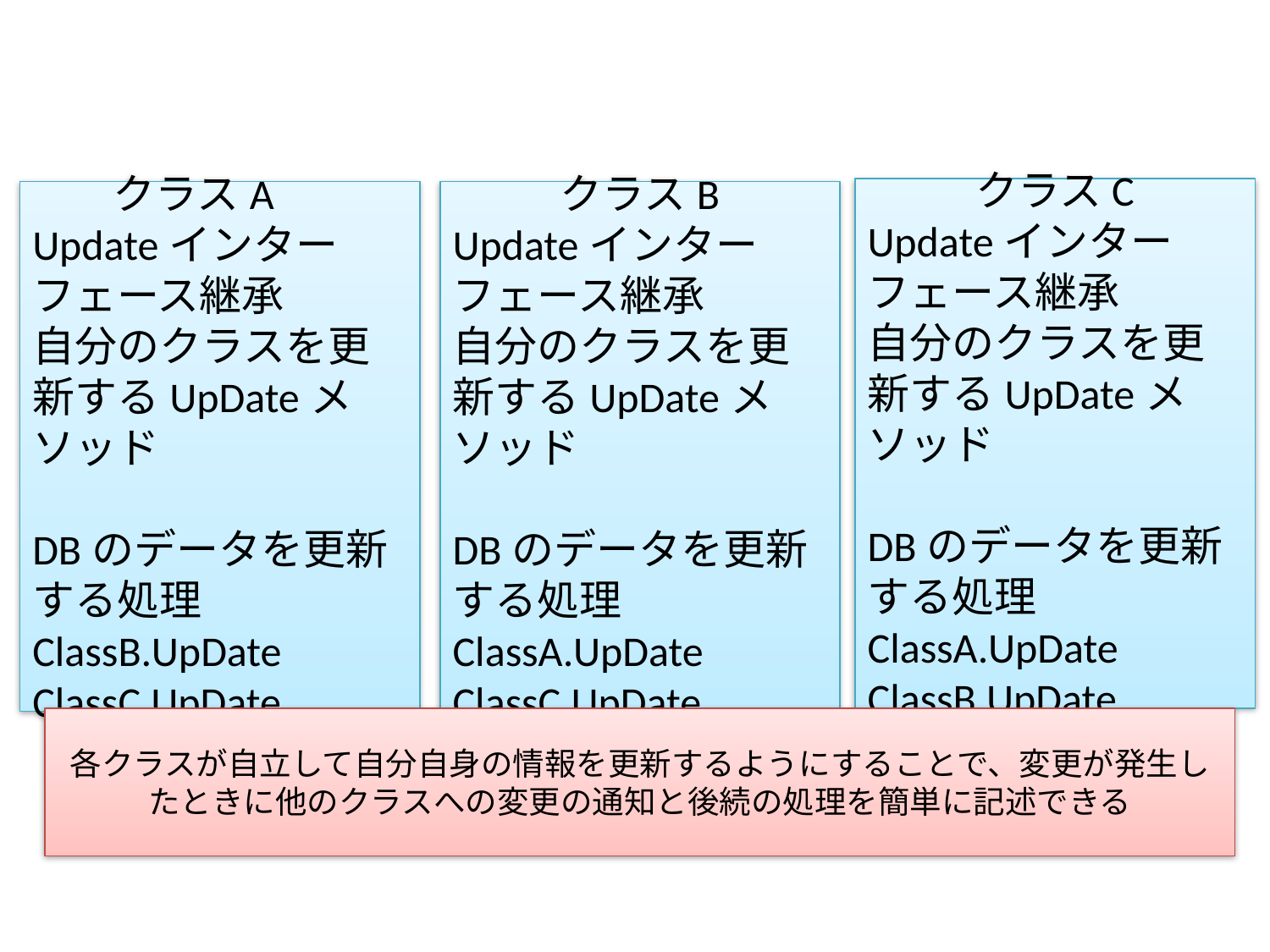

クラスC
Updateインターフェース継承
自分のクラスを更新するUpDateメソッド

DBのデータを更新する処理
ClassA.UpDate
ClassB.UpDate
クラスA
Updateインターフェース継承
自分のクラスを更新するUpDateメソッド

DBのデータを更新する処理
ClassB.UpDate
ClassC.UpDate
クラスB
Updateインターフェース継承
自分のクラスを更新するUpDateメソッド

DBのデータを更新する処理
ClassA.UpDate
ClassC.UpDate
各クラスが自立して自分自身の情報を更新するようにすることで、変更が発生したときに他のクラスへの変更の通知と後続の処理を簡単に記述できる